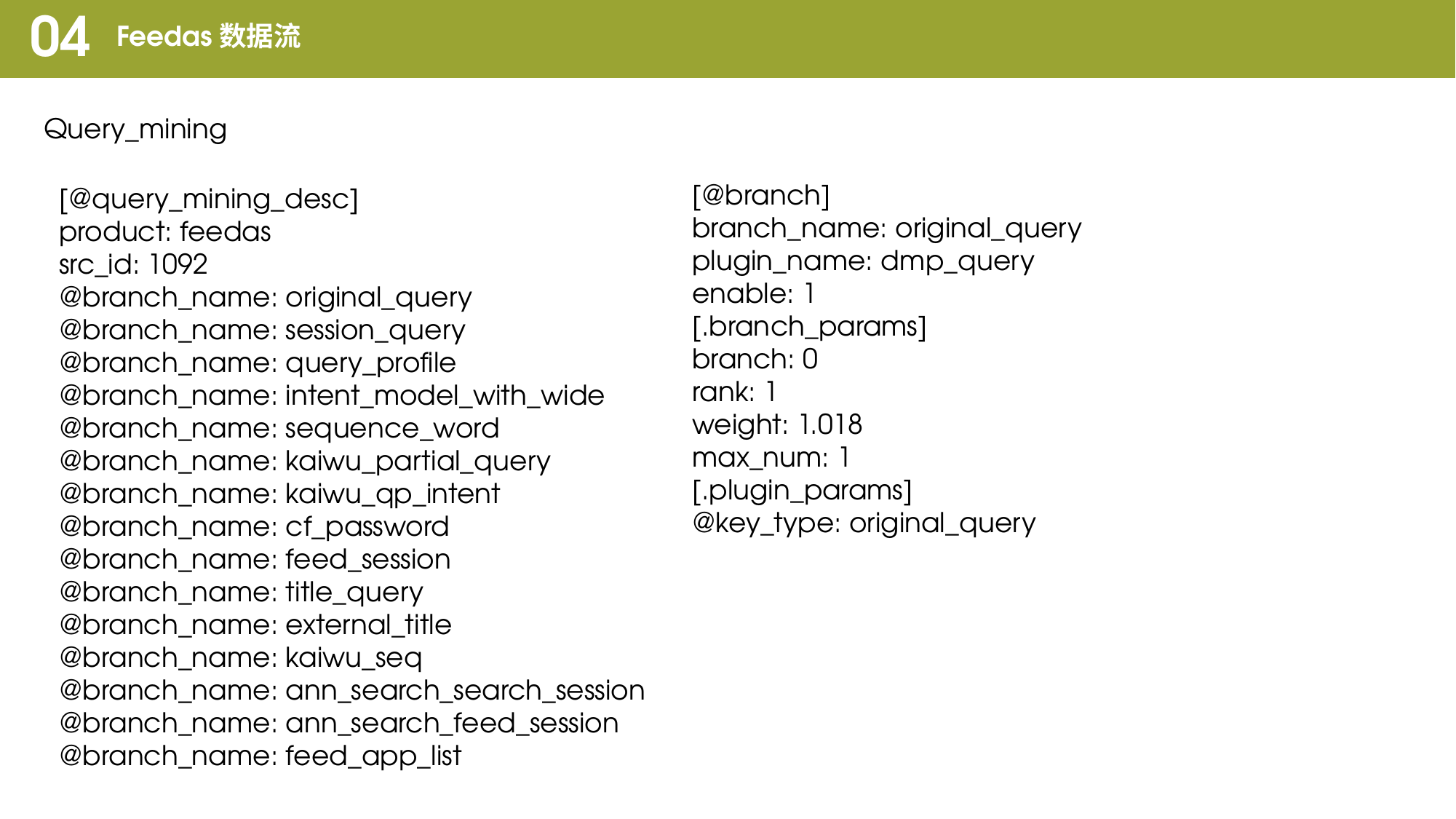

04
Feedas数据流
Query_mining
[@branch]
branch_name: original_query
plugin_name: dmp_query
enable: 1
[.branch_params]
branch: 0
rank: 1
weight: 1.018
max_num: 1
[.plugin_params]
@key_type: original_query
[@query_mining_desc]
product: feedas
src_id: 1092
@branch_name: original_query
@branch_name: session_query
@branch_name: query_profile
@branch_name: intent_model_with_wide
@branch_name: sequence_word
@branch_name: kaiwu_partial_query
@branch_name: kaiwu_qp_intent
@branch_name: cf_password
@branch_name: feed_session
@branch_name: title_query
@branch_name: external_title
@branch_name: kaiwu_seq
@branch_name: ann_search_search_session
@branch_name: ann_search_feed_session
@branch_name: feed_app_list